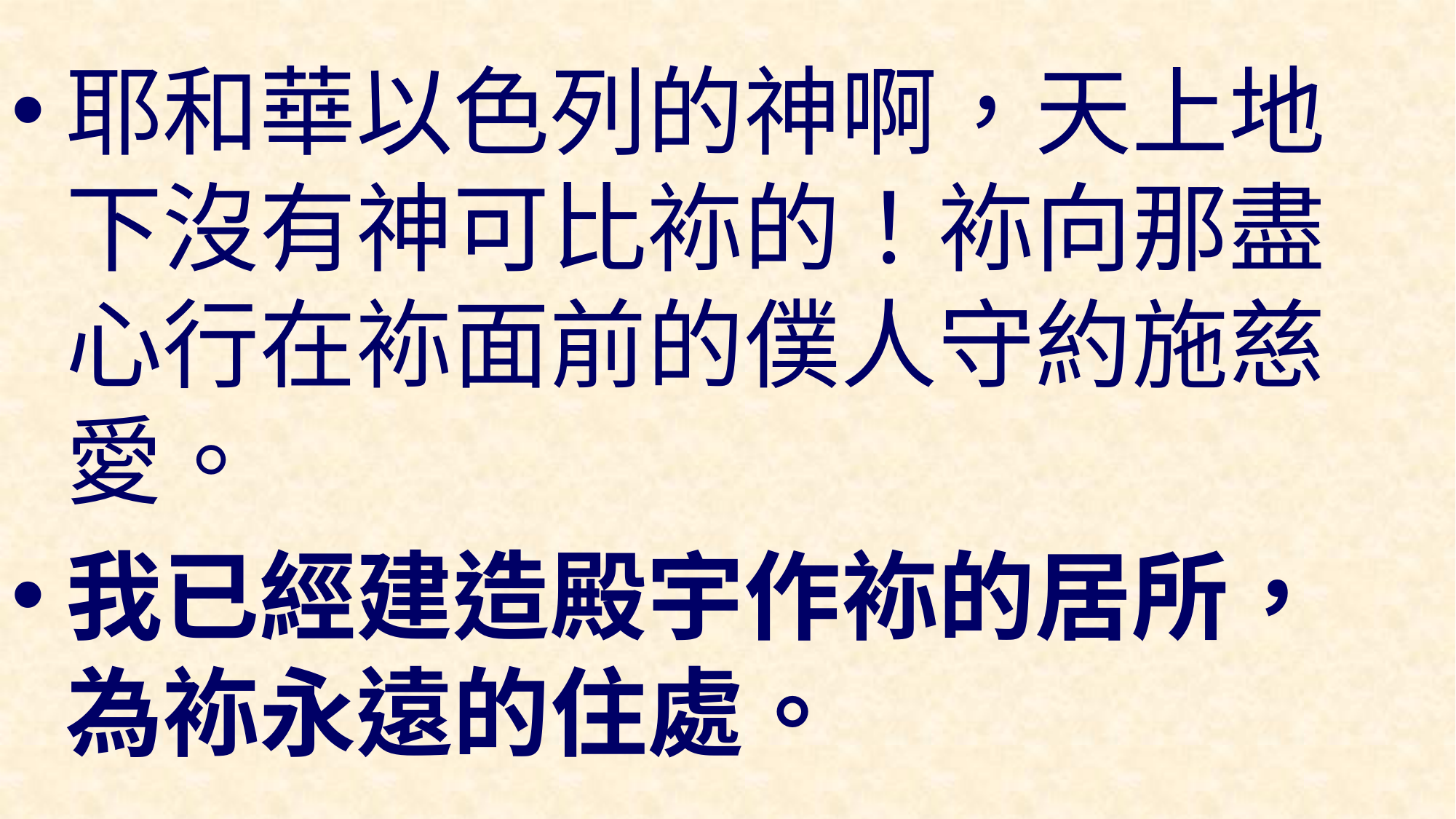

耶和華以色列的神啊，天上地下沒有神可比袮的！袮向那盡心行在袮面前的僕人守約施慈愛。
我已經建造殿宇作袮的居所，為袮永遠的住處。